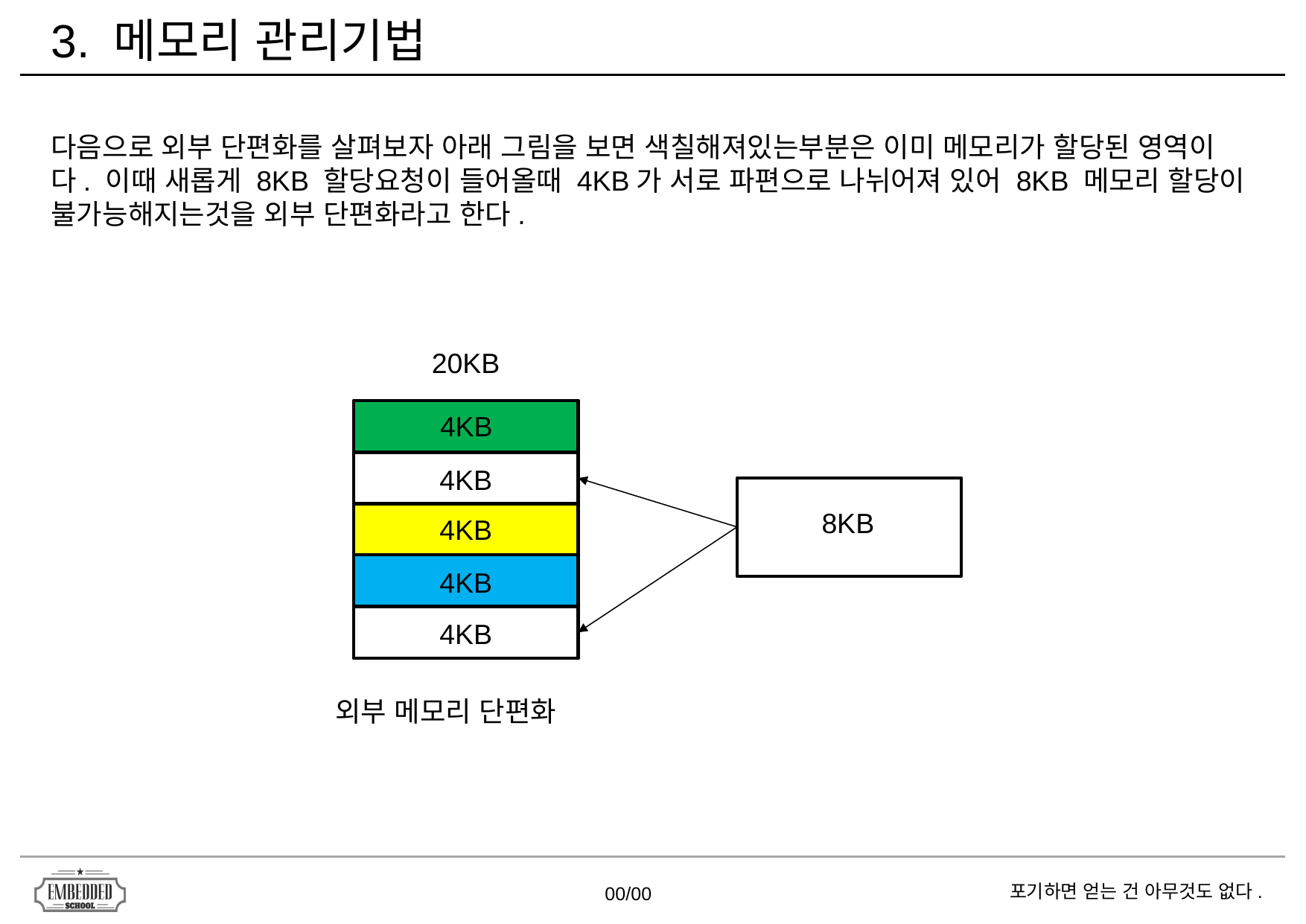

3. 메모리 관리기법
다음으로 외부 단편화를 살펴보자 아래 그림을 보면 색칠해져있는부분은 이미 메모리가 할당된 영역이다. 이때 새롭게 8KB 할당요청이 들어올때 4KB가 서로 파편으로 나뉘어져 있어 8KB 메모리 할당이 불가능해지는것을 외부 단편화라고 한다.
20KB

4KB

4KB

8KB

4KB

4KB

4KB
외부 메모리 단편화
00/00